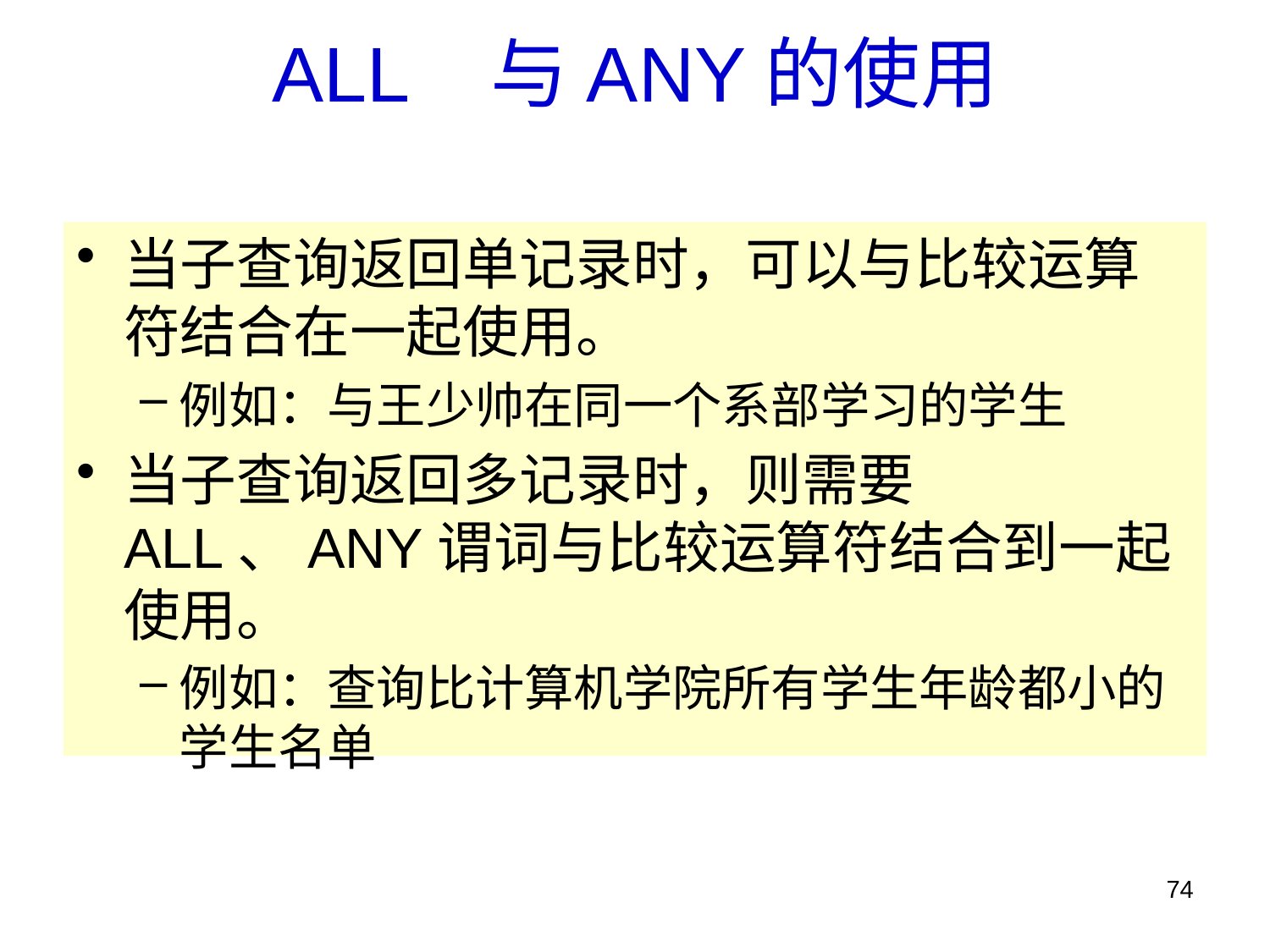

# ALL   与ANY的使用
当子查询返回单记录时，可以与比较运算符结合在一起使用。
例如：与王少帅在同一个系部学习的学生
当子查询返回多记录时，则需要ALL、ANY谓词与比较运算符结合到一起使用。
例如：查询比计算机学院所有学生年龄都小的学生名单
74